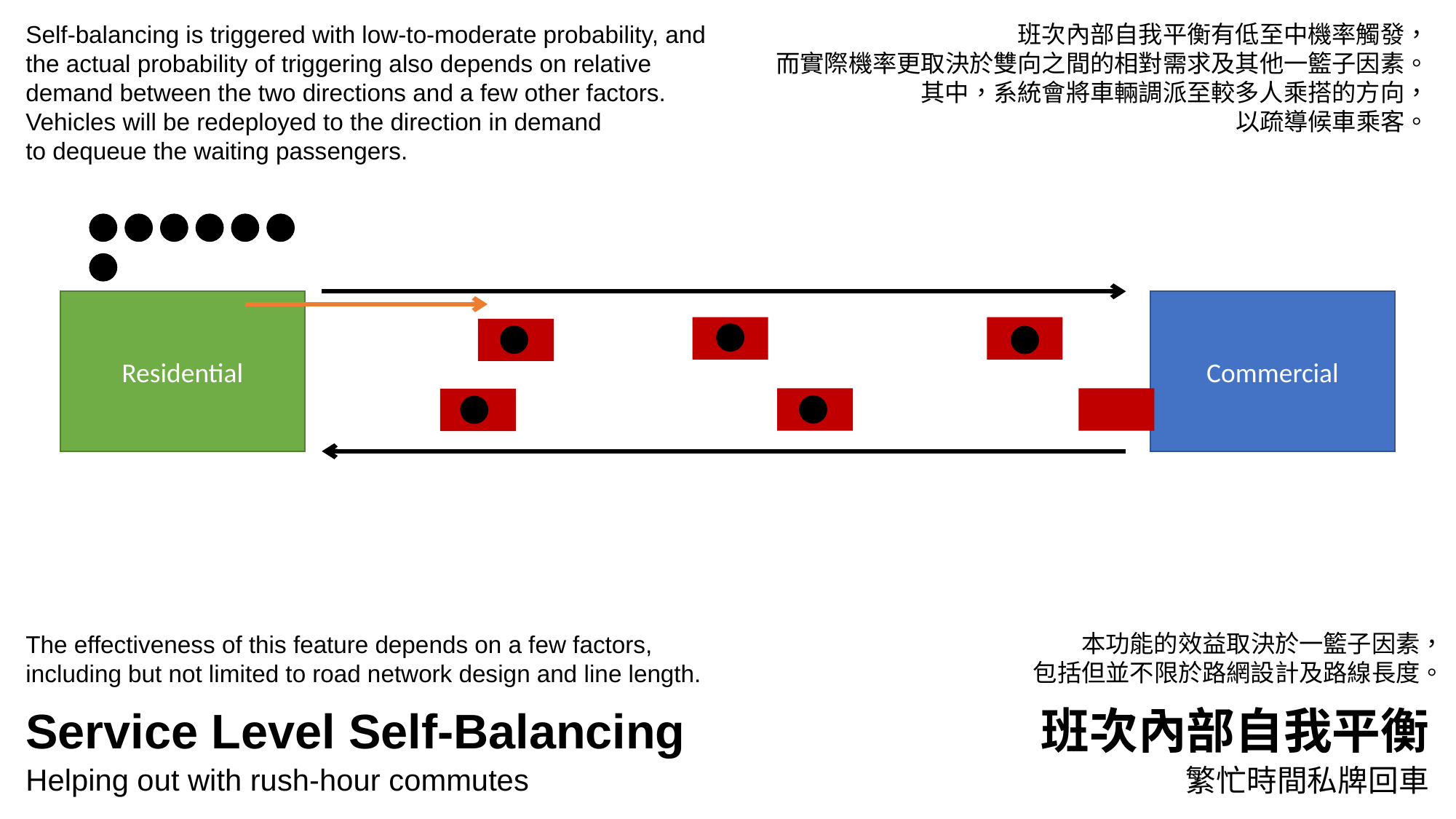

Self-balancing is triggered with low-to-moderate probability, and the actual probability of triggering also depends on relative demand between the two directions and a few other factors.
Vehicles will be redeployed to the direction in demand
to dequeue the waiting passengers.
班次內部自我平衡有低至中機率觸發，
而實際機率更取決於雙向之間的相對需求及其他一籃子因素。
其中，系統會將車輛調派至較多人乘搭的方向，
以疏導候車乘客。

Residential
Commercial

本功能的效益取決於一籃子因素，
包括但並不限於路網設計及路線長度。
The effectiveness of this feature depends on a few factors,
including but not limited to road network design and line length.
Service Level Self-Balancing
班次內部自我平衡
Helping out with rush-hour commutes
繁忙時間私牌回車